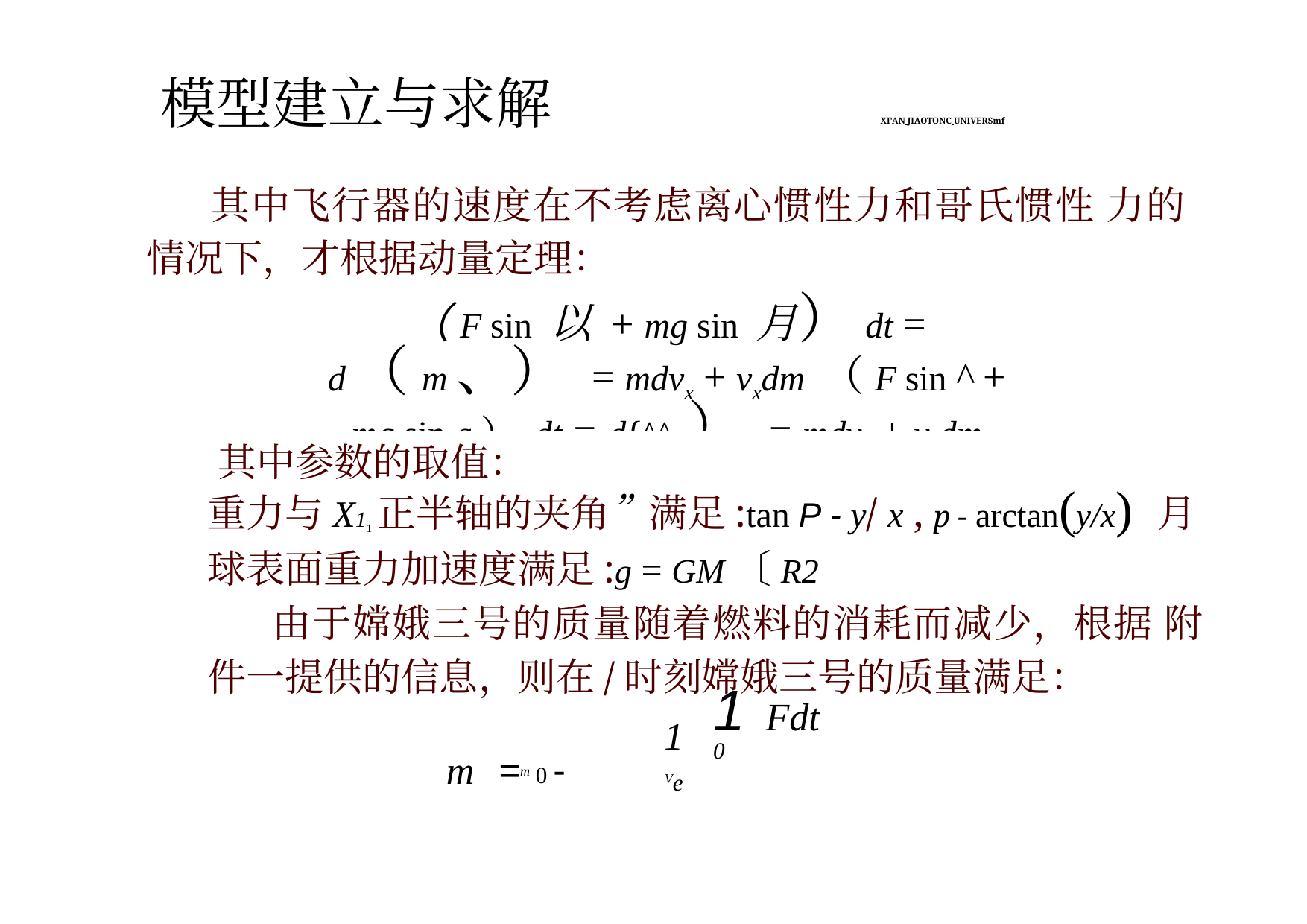

模型建立与求解                      XI'AN JIAOTONC UNIVERSmf
其中飞行器的速度在不考虑离心惯性力和哥氏惯性 力的情况下，才根据动量定理：
（F sin 以 + mg sin 月）dt = d（m、） = mdvx + vxdm （F sin ^ + mg sin a） dt = d{^^y） = mdvy + vydm
其中参数的取值：
重力与X11正半轴的夹角”满足:tan P - y/ x , p - arctan(y/x) 月球表面重力加速度满足:g = GM〔R2
由于嫦娥三号的质量随着燃料的消耗而减少，根据 附件一提供的信息，则在/时刻嫦娥三号的质量满足：
1
Ve
1 Fdt 0
m
=m 0 -